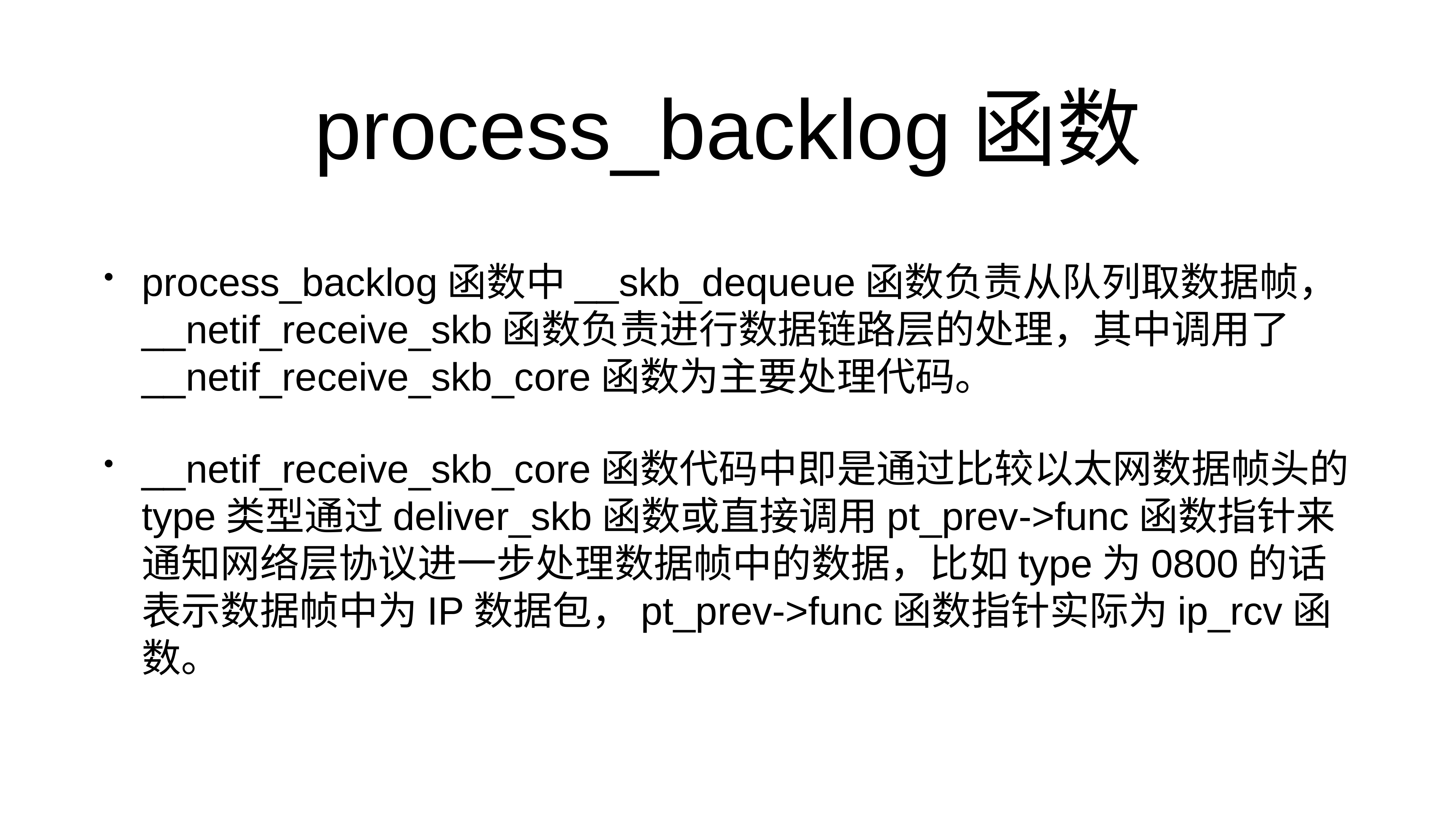

# process_backlog函数
process_backlog函数中__skb_dequeue函数负责从队列取数据帧，__netif_receive_skb函数负责进行数据链路层的处理，其中调用了__netif_receive_skb_core函数为主要处理代码。
__netif_receive_skb_core函数代码中即是通过比较以太网数据帧头的type类型通过deliver_skb函数或直接调用pt_prev->func函数指针来通知网络层协议进一步处理数据帧中的数据，比如type为0800的话表示数据帧中为IP数据包，pt_prev->func函数指针实际为ip_rcv函数。